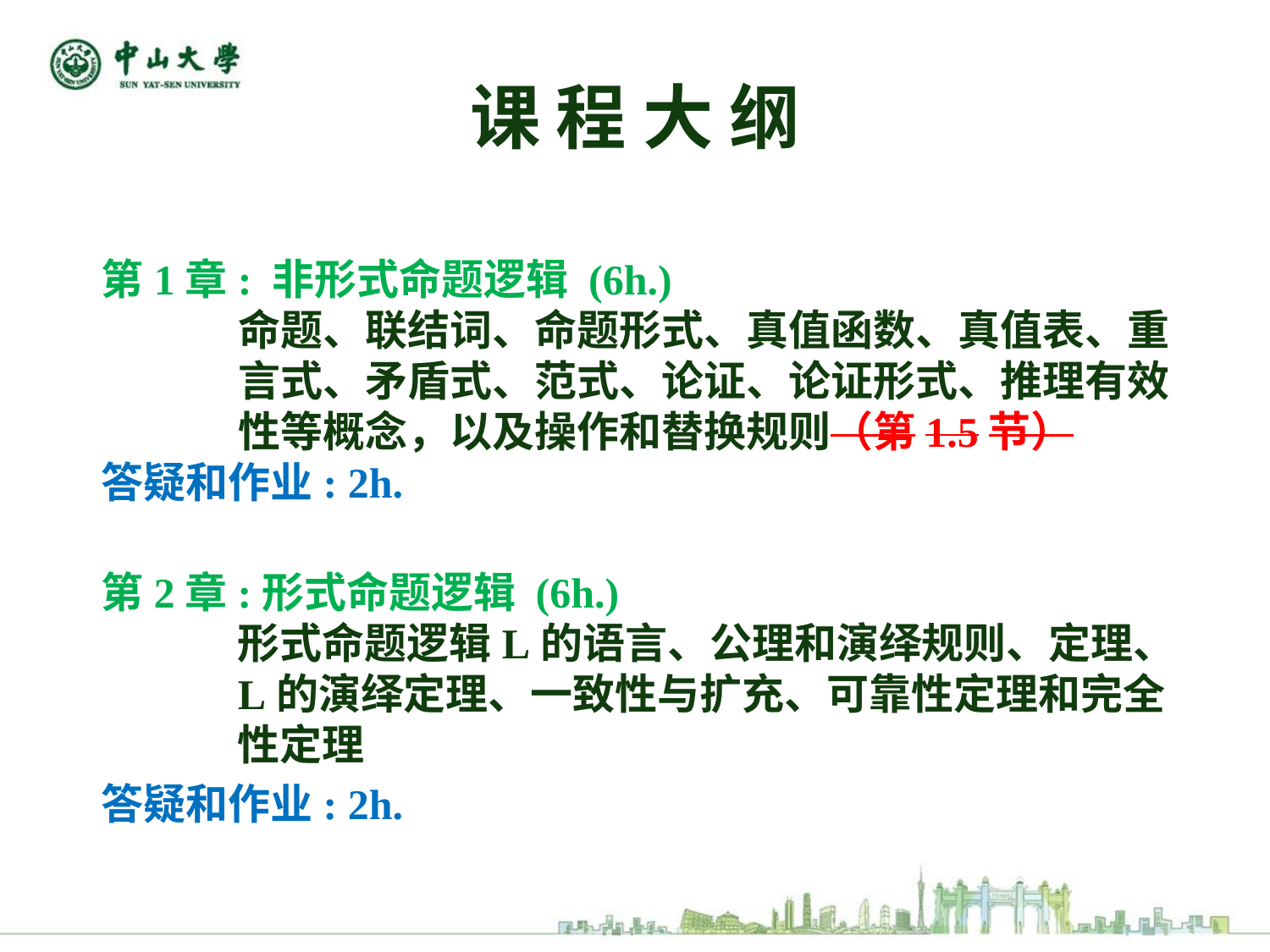

# 课 程 大 纲
第1章: 非形式命题逻辑 (6h.)
命题、联结词、命题形式、真值函数、真值表、重言式、矛盾式、范式、论证、论证形式、推理有效性等概念，以及操作和替换规则（第1.5节）
答疑和作业: 2h.

第2章:形式命题逻辑 (6h.)
形式命题逻辑L的语言、公理和演绎规则、定理、L的演绎定理、一致性与扩充、可靠性定理和完全性定理
答疑和作业: 2h.